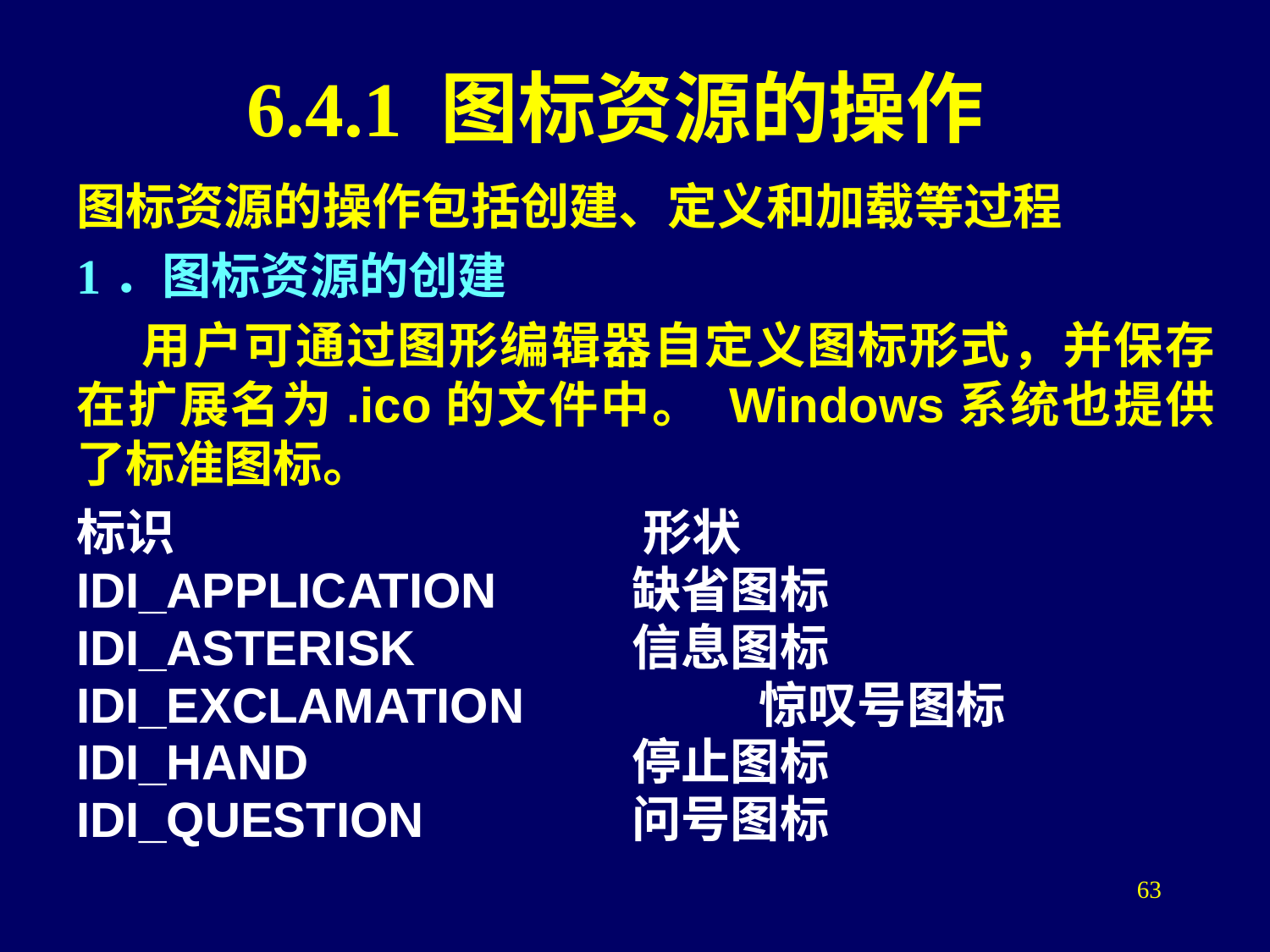

# 6.4.1 图标资源的操作
图标资源的操作包括创建、定义和加载等过程
1．图标资源的创建
    用户可通过图形编辑器自定义图标形式，并保存在扩展名为.ico的文件中。 Windows系统也提供了标准图标。
标识			 	 形状
IDI_APPLICATION		缺省图标
IDI_ASTERISK		信息图标
IDI_EXCLAMATION		惊叹号图标
IDI_HAND			停止图标
IDI_QUESTION		问号图标
63